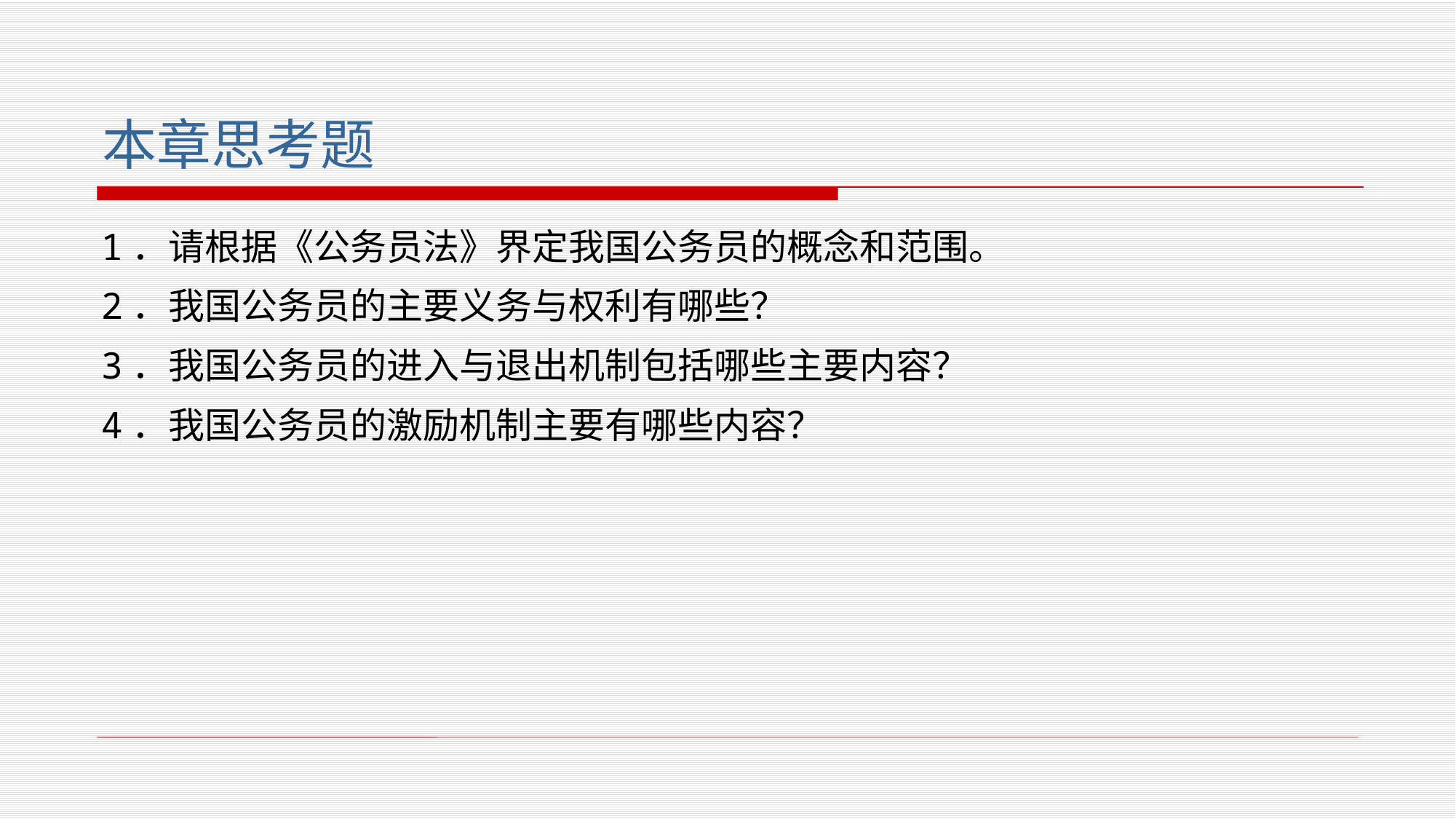

# 本章思考题
1．请根据《公务员法》界定我国公务员的概念和范围。
2．我国公务员的主要义务与权利有哪些？
3．我国公务员的进入与退出机制包括哪些主要内容？
4．我国公务员的激励机制主要有哪些内容？